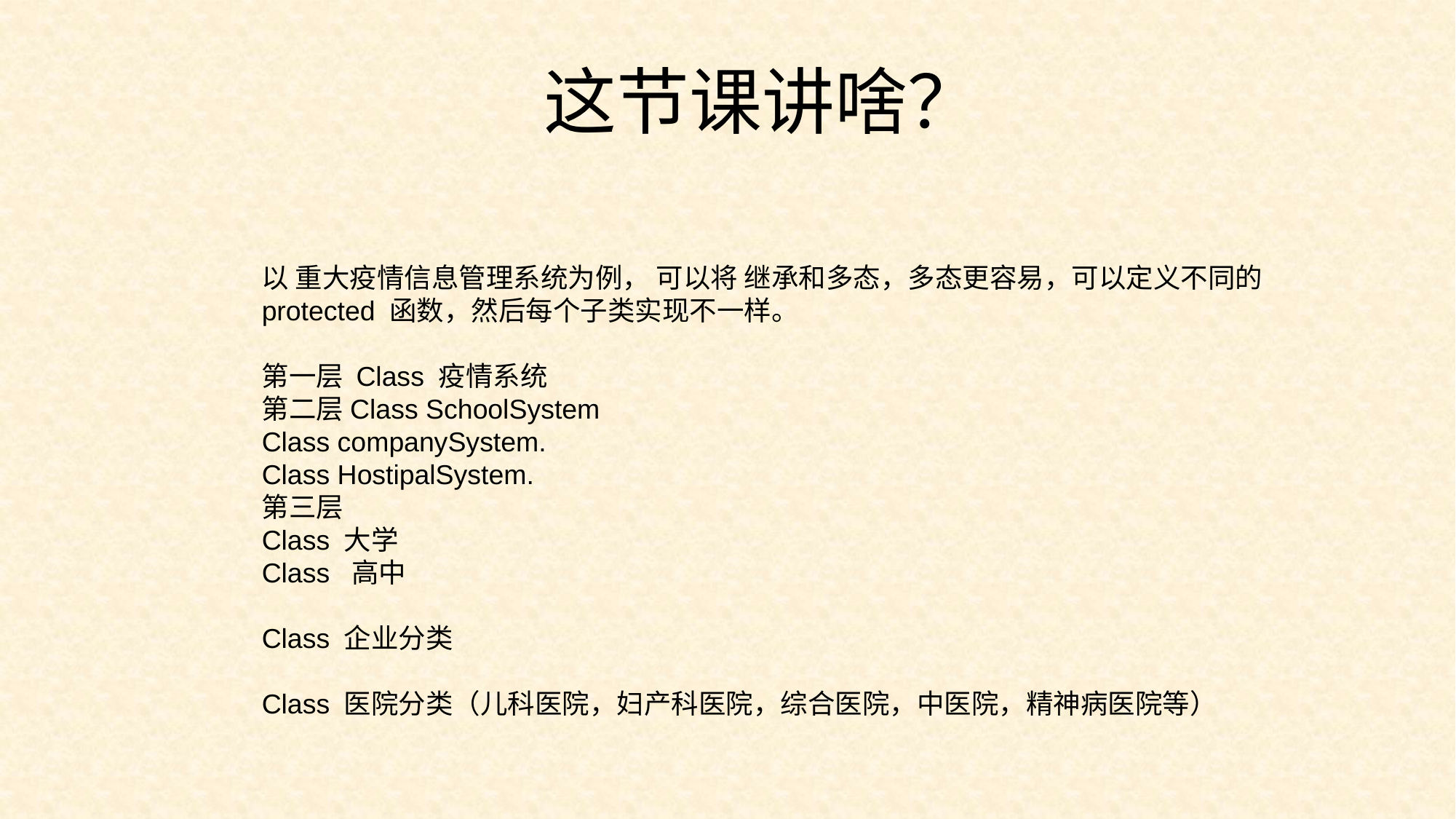

这节课讲啥？
以 重大疫情信息管理系统为例， 可以将 继承和多态，多态更容易，可以定义不同的protected 函数，然后每个子类实现不一样。

第一层 Class 疫情系统
第二层Class SchoolSystem
Class companySystem.
Class HostipalSystem.
第三层
Class 大学
Class  高中

Class 企业分类

Class 医院分类（儿科医院，妇产科医院，综合医院，中医院，精神病医院等）